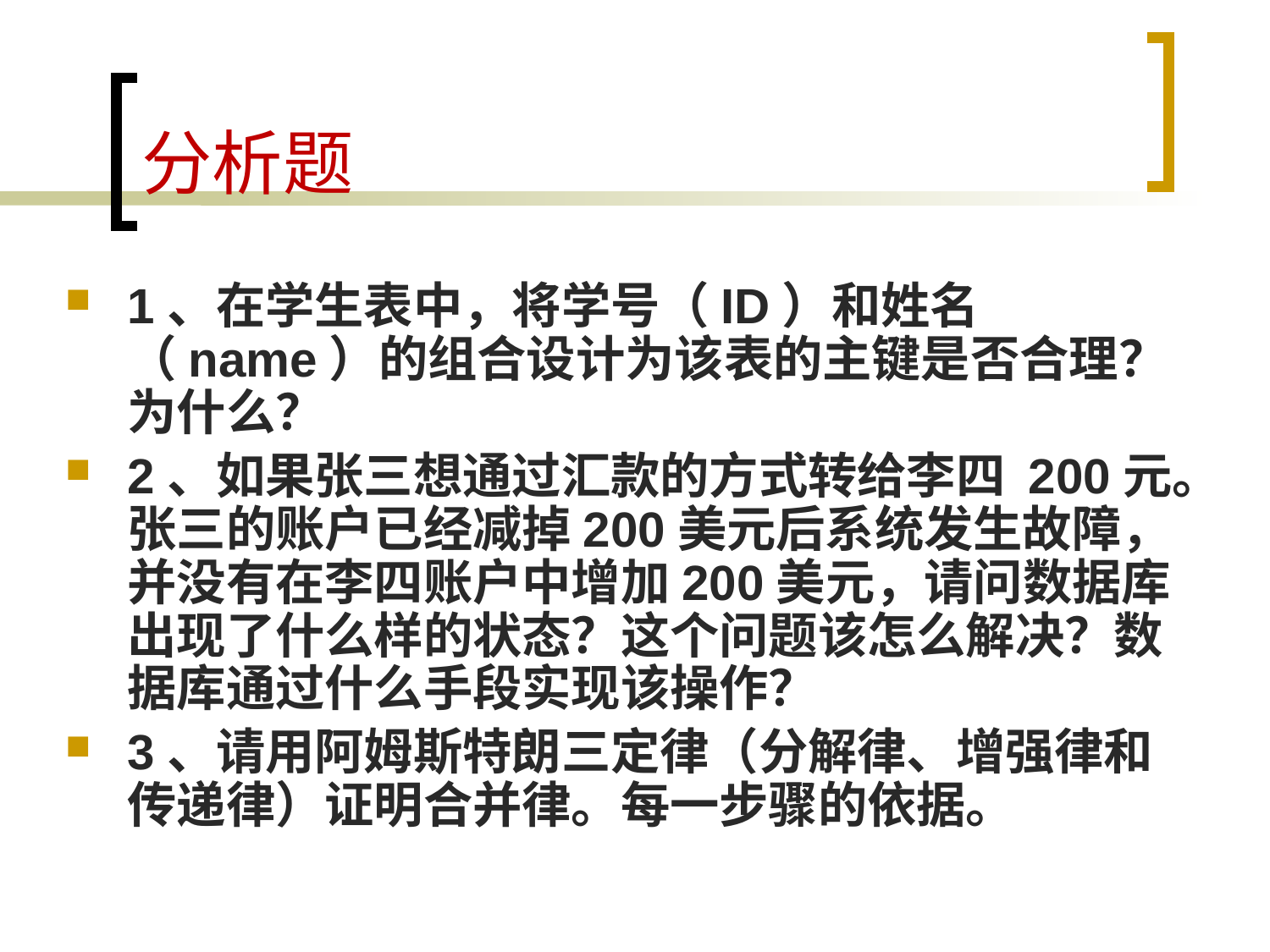

# 分析题
1、在学生表中，将学号（ID）和姓名（name）的组合设计为该表的主键是否合理？为什么？
2、如果张三想通过汇款的方式转给李四 200元。张三的账户已经减掉200美元后系统发生故障，并没有在李四账户中增加200美元，请问数据库出现了什么样的状态？这个问题该怎么解决？数据库通过什么手段实现该操作？
3、请用阿姆斯特朗三定律（分解律、增强律和传递律）证明合并律。每一步骤的依据。